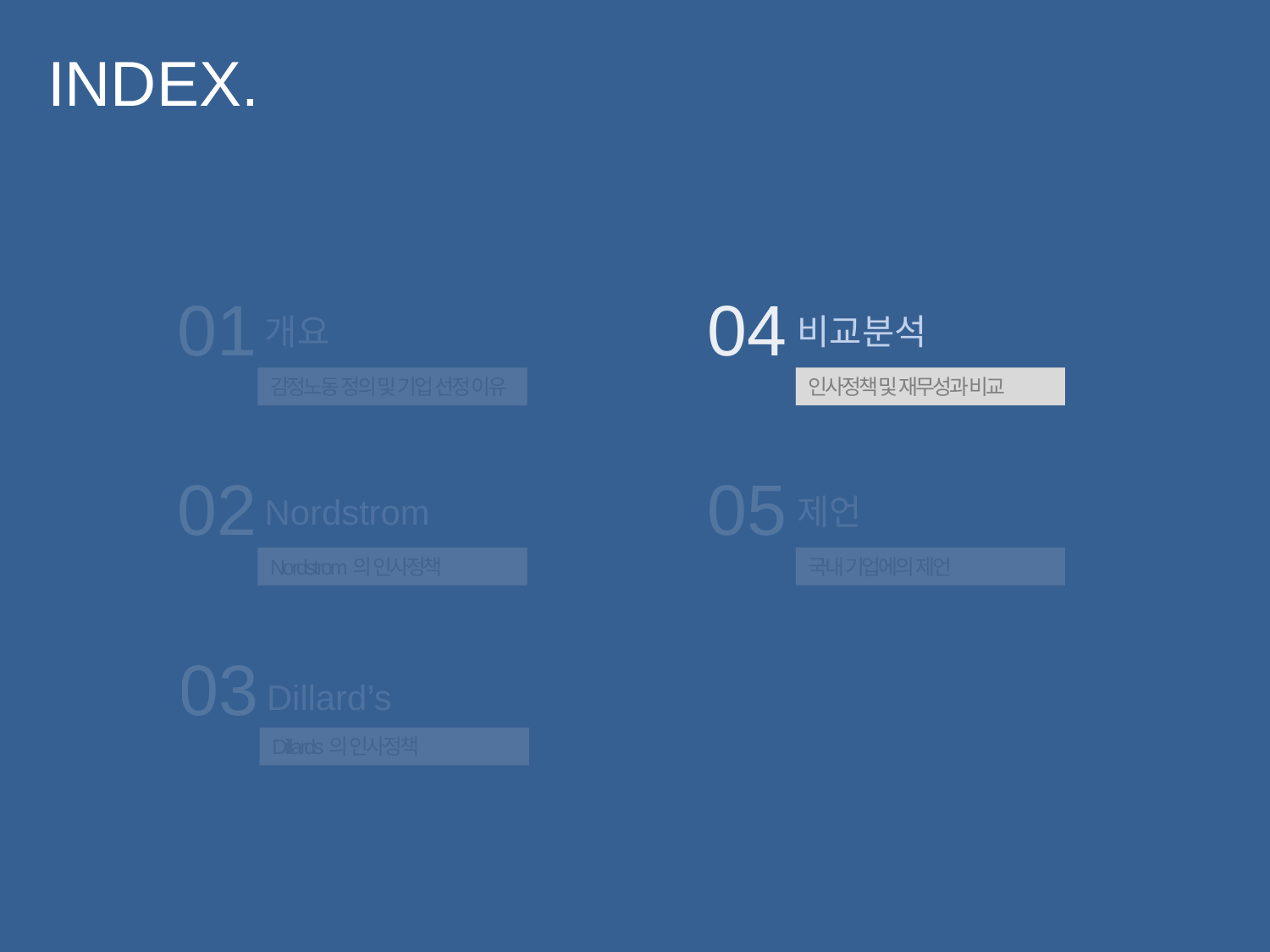

INDEX.

01
04
개요
비교분석
감정노동 정의 및 기업 선정 이유
인사정책 및 재무성과 비교
02

05
Nordstrom
제언
Nordstrom의 인사정책
국내 기업에의 제언
03
Dillard’s
Dillards의 인사정책